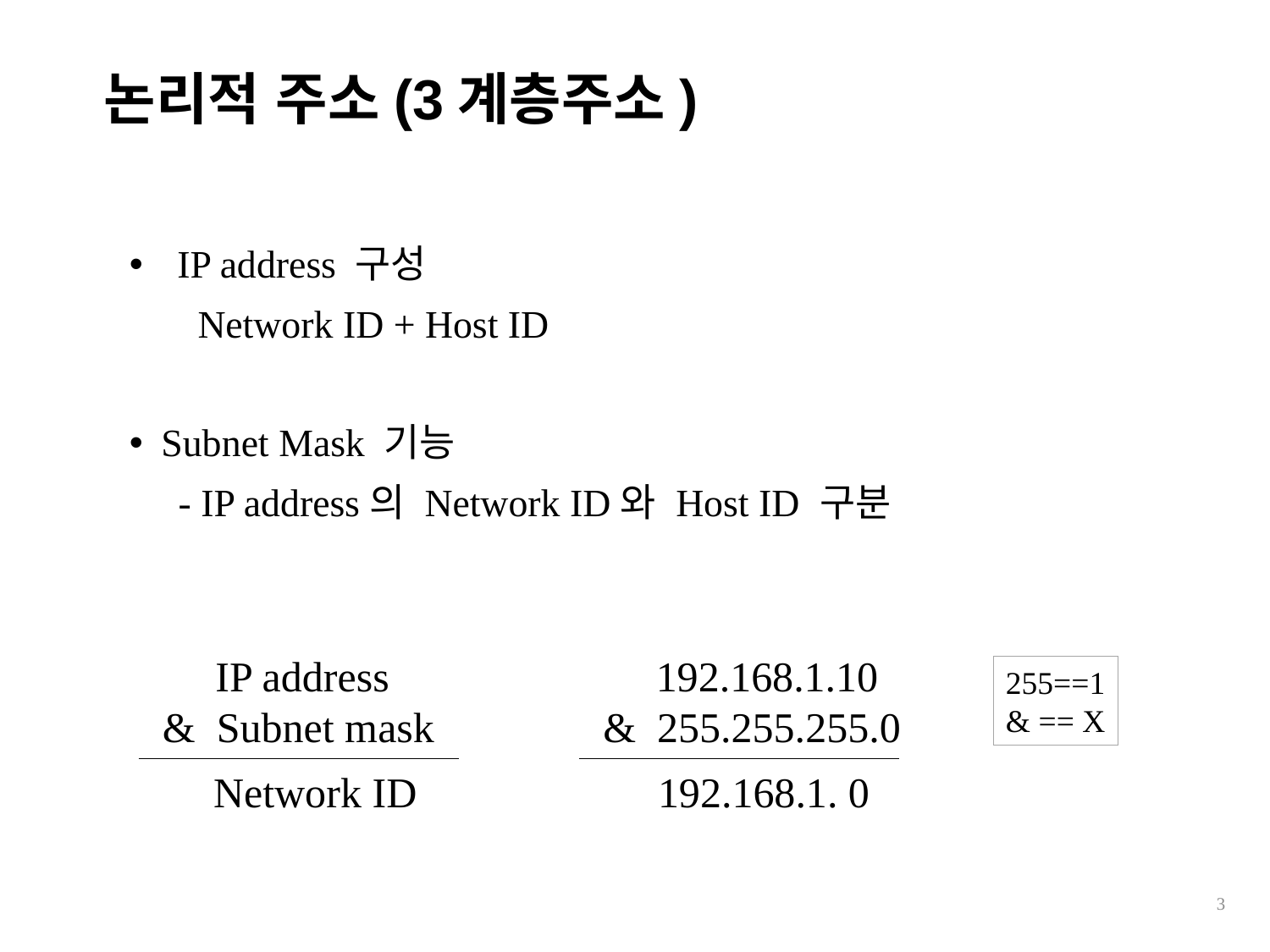

논리적 주소(3계층주소)
IP address 구성
       Network ID + Host ID

Subnet Mask 기능
     - IP address의 Network ID와 Host ID 구분

     192.168.1.10
&  255.255.255.0

     IP address
&  Subnet mask
255==1
& == X
Network ID
192.168.1. 0
3